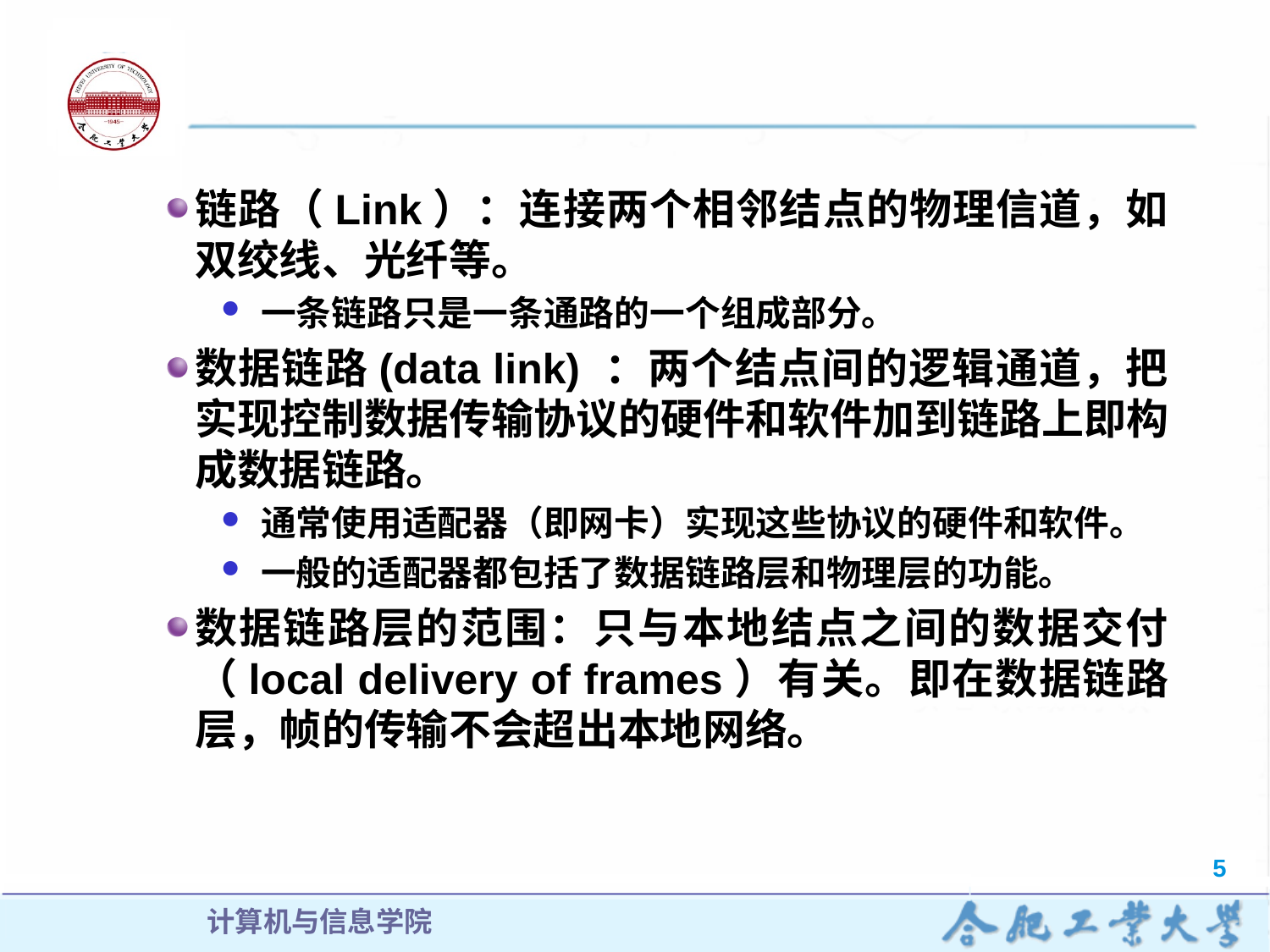

链路（Link）：连接两个相邻结点的物理信道，如双绞线、光纤等。
一条链路只是一条通路的一个组成部分。
数据链路(data link) ：两个结点间的逻辑通道，把实现控制数据传输协议的硬件和软件加到链路上即构成数据链路。
通常使用适配器（即网卡）实现这些协议的硬件和软件。
一般的适配器都包括了数据链路层和物理层的功能。
数据链路层的范围：只与本地结点之间的数据交付（local delivery of frames）有关。即在数据链路层，帧的传输不会超出本地网络。